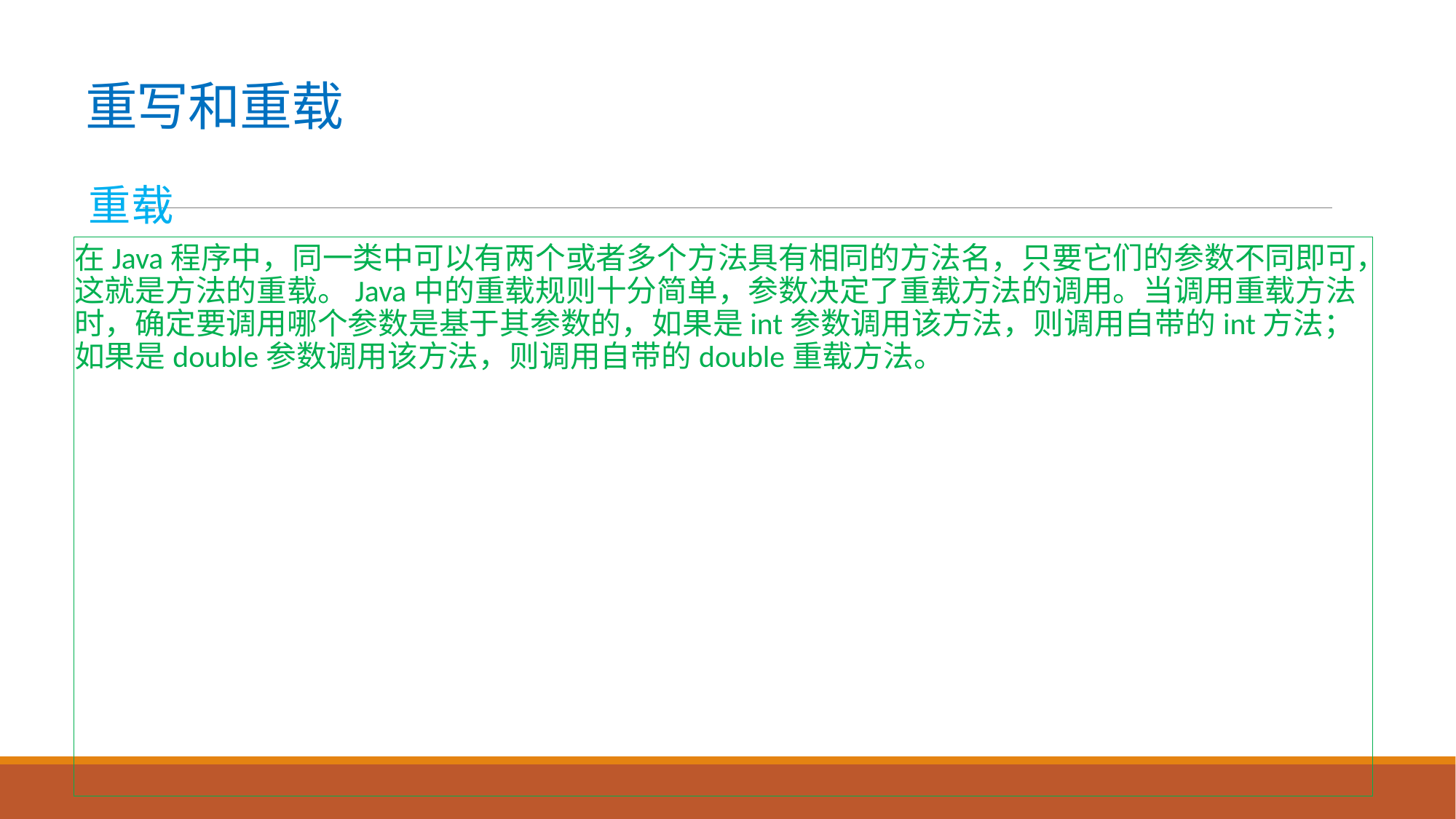

# 重写和重载
重载
在Java程序中，同一类中可以有两个或者多个方法具有相同的方法名，只要它们的参数不同即可，这就是方法的重载。Java中的重载规则十分简单，参数决定了重载方法的调用。当调用重载方法时，确定要调用哪个参数是基于其参数的，如果是int参数调用该方法，则调用自带的int方法；如果是double参数调用该方法，则调用自带的double重载方法。